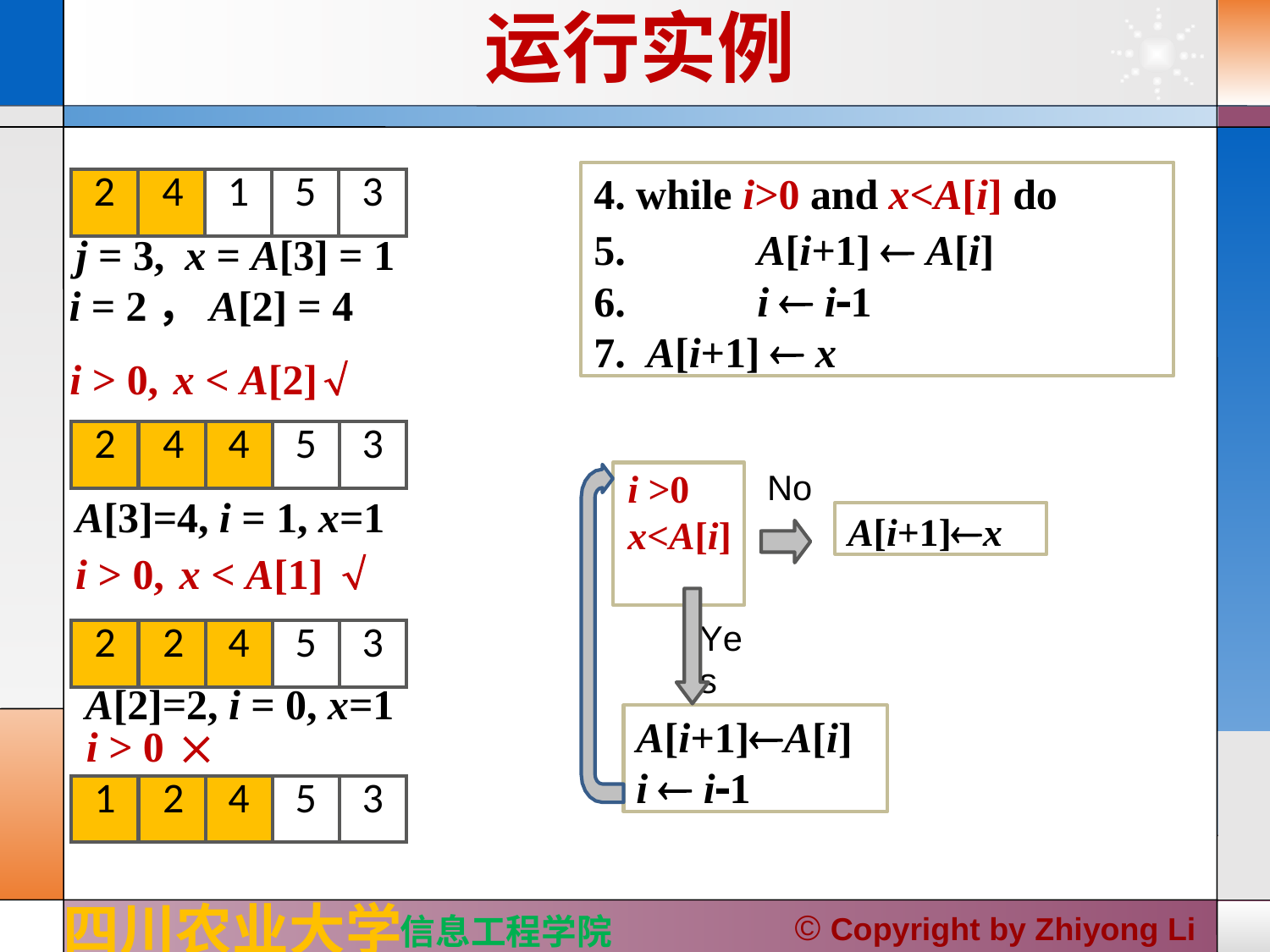

# 运行实例
4. while i>0 and x<A[i] do
5.	      A[i+1] ← A[i]
6.	      i ← i−1
7.  A[i+1] ← x
| 2 | 4 | 1 | 5 | 3 |
| --- | --- | --- | --- | --- |

j = 3,	 x = A[3] = 1
i = 2，A[2] = 4
i > 0,	 x < A[2]	√
| 2 | 4 | 4 | 5 | 3 |
| --- | --- | --- | --- | --- |

i >0
x<A[i]

No

A[3]=4, i = 1, x=1
A[i+1]←x

i > 0,	 x < A[1] √

Yes
| 2 | 2 | 4 | 5 | 3 |
| --- | --- | --- | --- | --- |

A[2]=2, i = 0, x=1
A[i+1]←A[i]
i ← i−1
i > 0	×
| 1 | 2 | 4 | 5 | 3 |
| --- | --- | --- | --- | --- |